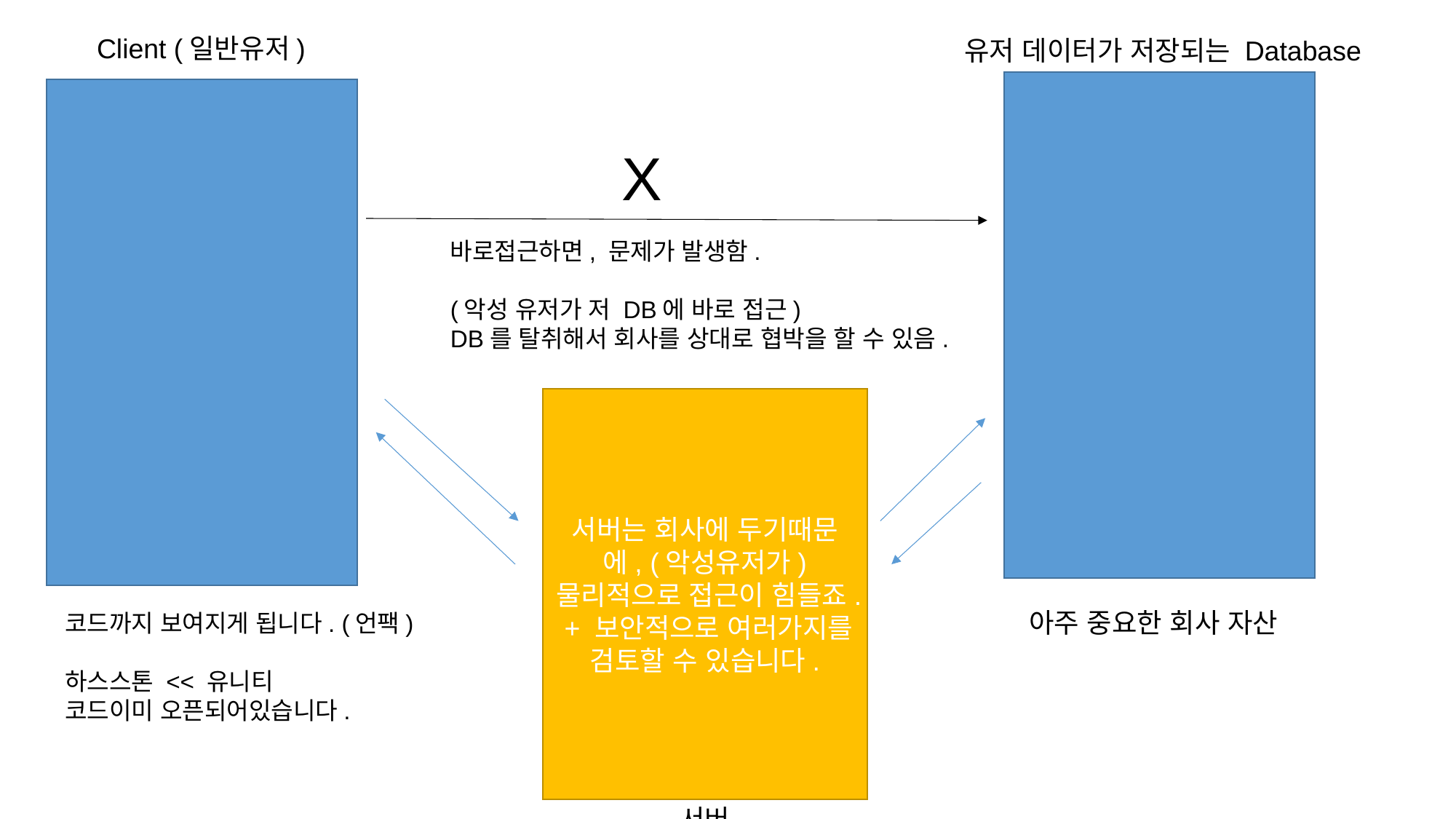

Client (일반유저)
유저 데이터가 저장되는 Database

X
바로접근하면, 문제가 발생함.

(악성 유저가 저 DB에 바로 접근)
DB를 탈취해서 회사를 상대로 협박을 할 수 있음.

서버는 회사에 두기때문에, (악성유저가) 물리적으로 접근이 힘들죠.
 + 보안적으로 여러가지를 검토할 수 있습니다.
아주 중요한 회사 자산
코드까지 보여지게 됩니다. (언팩)

하스스톤 << 유니티
코드이미 오픈되어있습니다.
서버